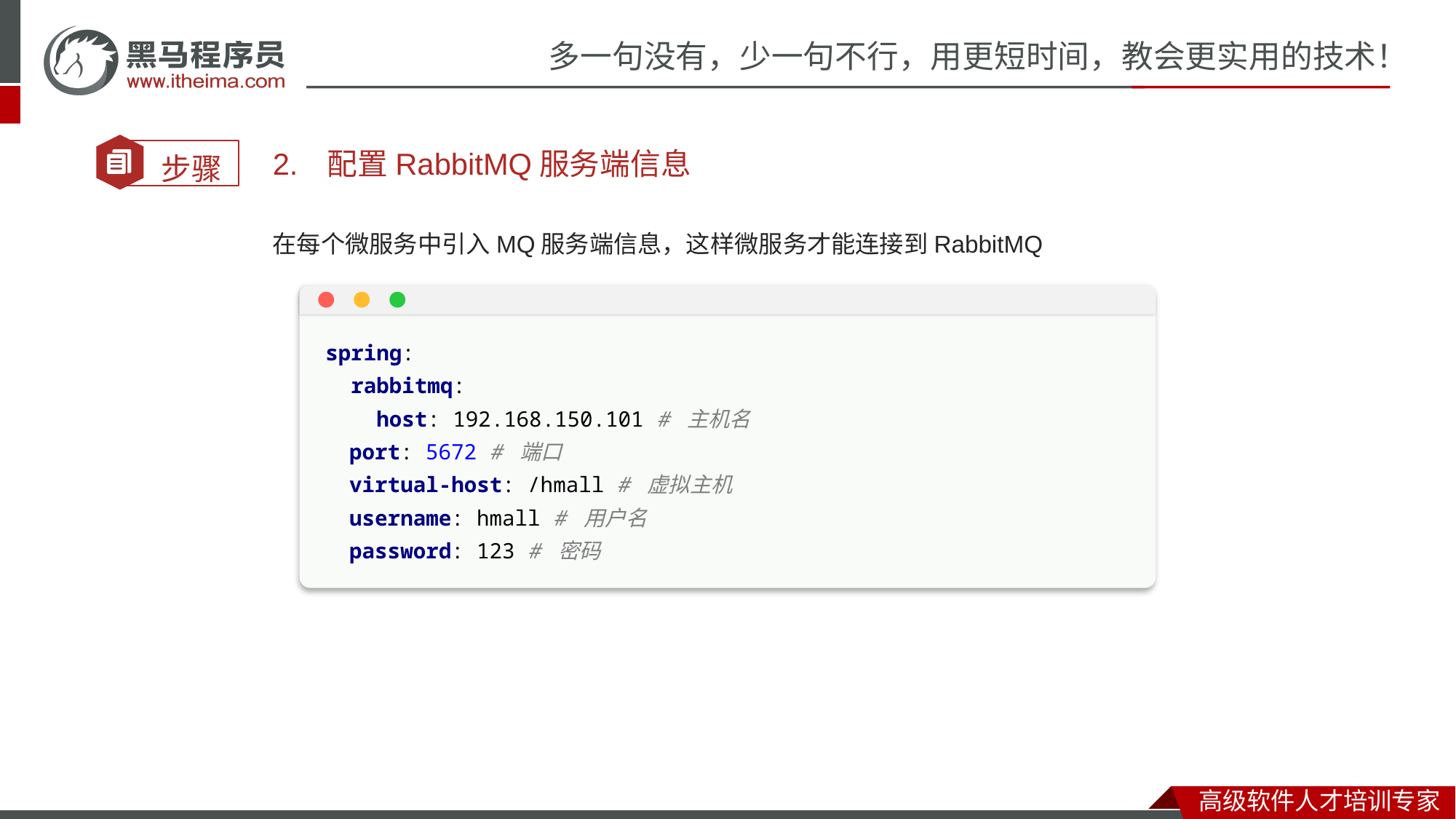

配置RabbitMQ服务端信息
在每个微服务中引入MQ服务端信息，这样微服务才能连接到RabbitMQ

spring:
  rabbitmq:
    host: 192.168.150.101 # 主机名
    port: 5672 # 端口
    virtual-host: /hmall # 虚拟主机
    username: hmall # 用户名
    password: 123 # 密码